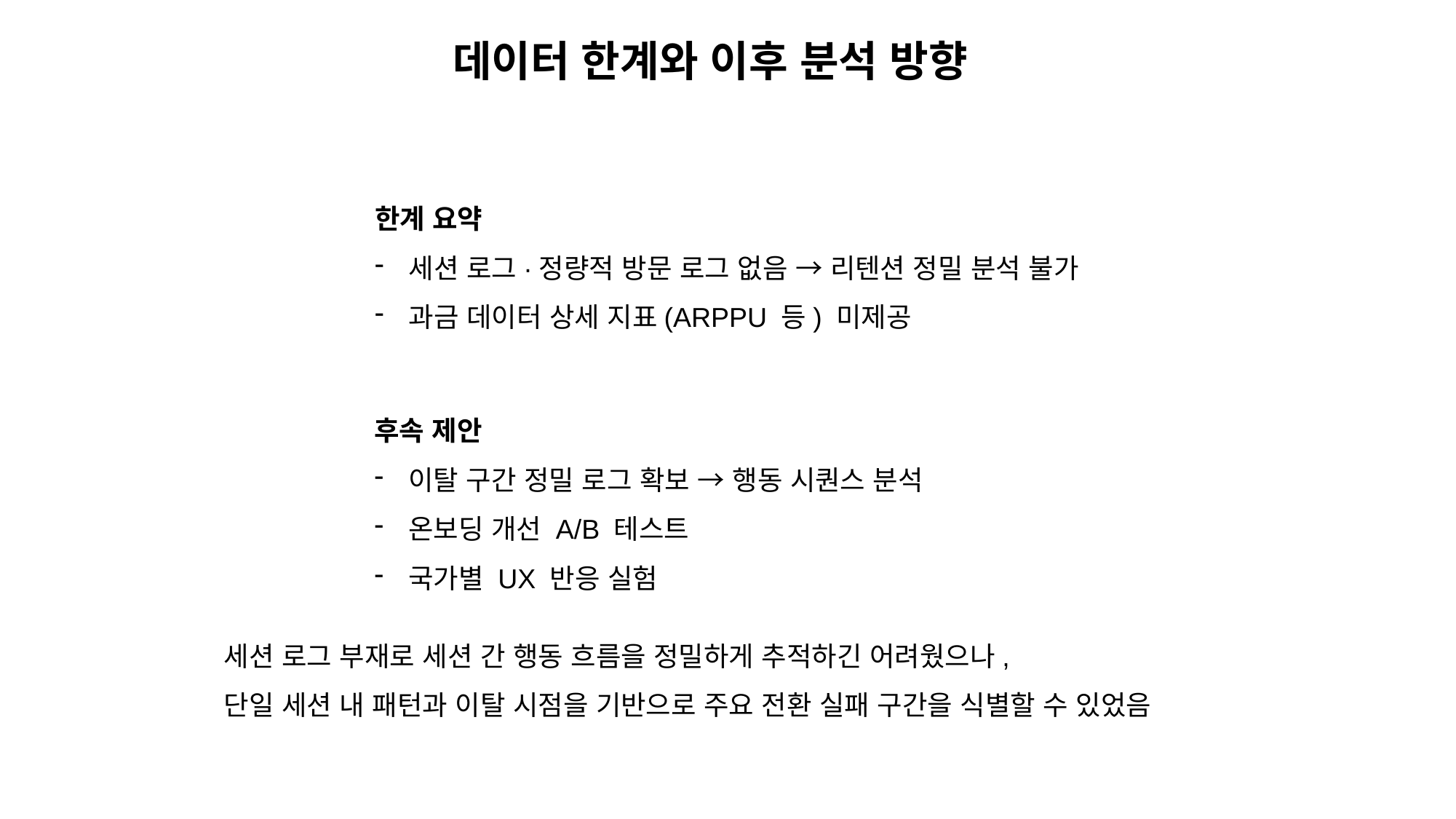

데이터 한계와 이후 분석 방향
한계 요약
세션 로그·정량적 방문 로그 없음 → 리텐션 정밀 분석 불가
과금 데이터 상세 지표(ARPPU 등) 미제공
후속 제안
이탈 구간 정밀 로그 확보 → 행동 시퀀스 분석
온보딩 개선 A/B 테스트
국가별 UX 반응 실험
세션 로그 부재로 세션 간 행동 흐름을 정밀하게 추적하긴 어려웠으나,
단일 세션 내 패턴과 이탈 시점을 기반으로 주요 전환 실패 구간을 식별할 수 있었음